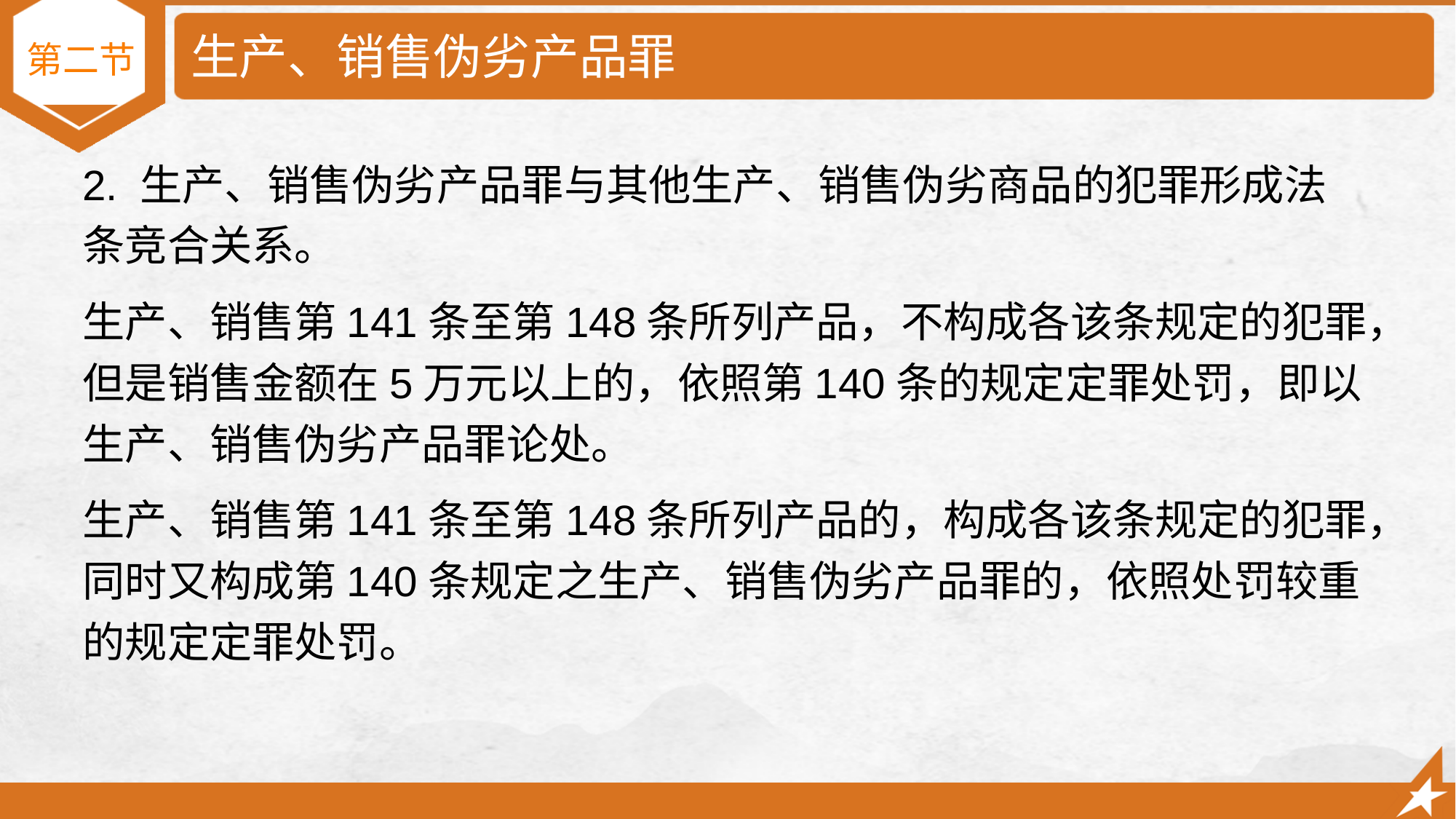

# 生产、销售伪劣产品罪
第二节
2. 生产、销售伪劣产品罪与其他生产、销售伪劣商品的犯罪形成法条竞合关系。
生产、销售第141条至第148条所列产品，不构成各该条规定的犯罪，但是销售金额在5万元以上的，依照第140条的规定定罪处罚，即以生产、销售伪劣产品罪论处。
生产、销售第141条至第148条所列产品的，构成各该条规定的犯罪，同时又构成第140条规定之生产、销售伪劣产品罪的，依照处罚较重的规定定罪处罚。